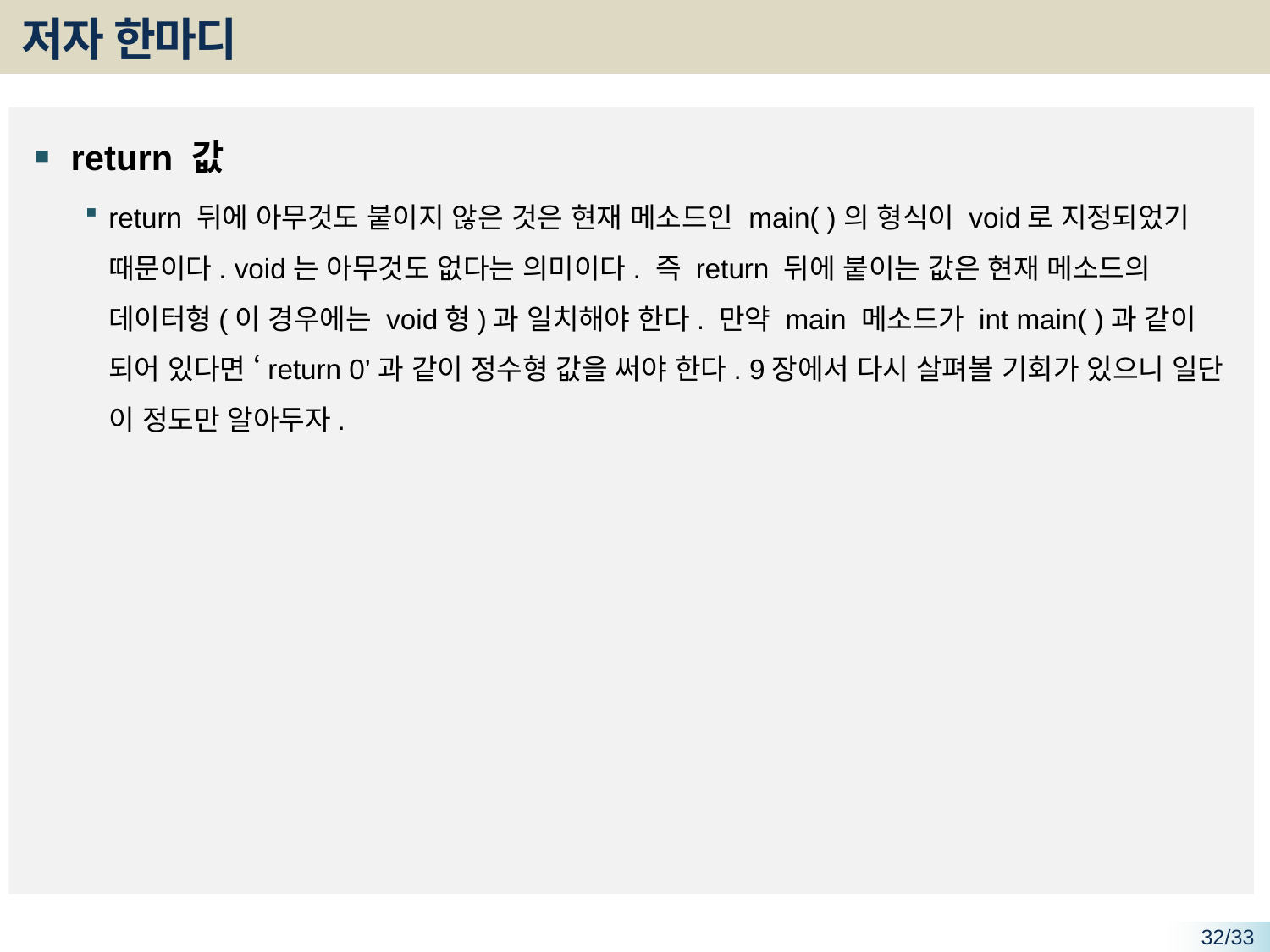

# 저자 한마디
return 값
return 뒤에 아무것도 붙이지 않은 것은 현재 메소드인 main( )의 형식이 void로 지정되었기 때문이다. void는 아무것도 없다는 의미이다. 즉 return 뒤에 붙이는 값은 현재 메소드의 데이터형(이 경우에는 void형)과 일치해야 한다. 만약 main 메소드가 int main( )과 같이 되어 있다면 ‘return 0’과 같이 정수형 값을 써야 한다. 9장에서 다시 살펴볼 기회가 있으니 일단 이 정도만 알아두자.